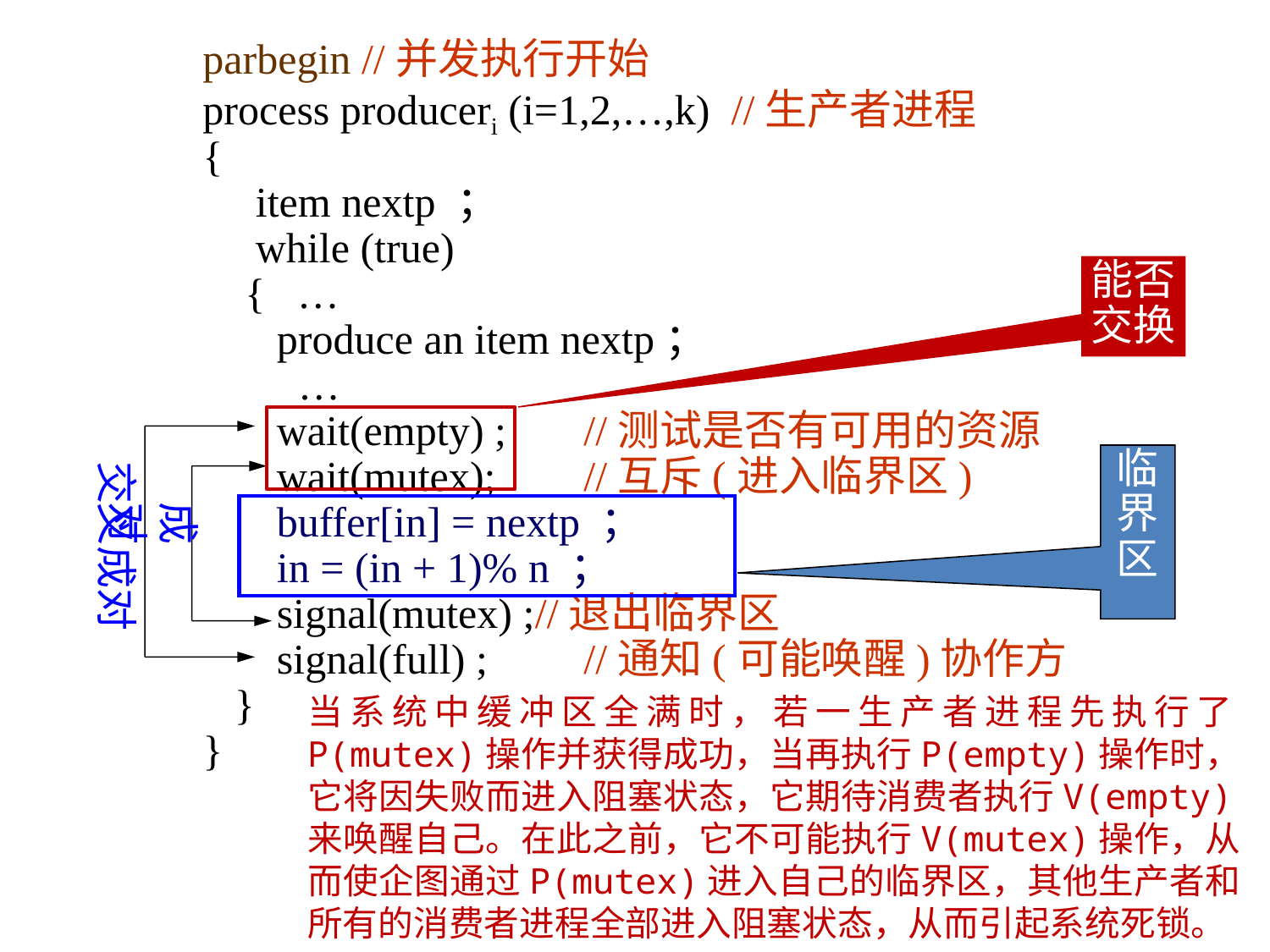

parbegin //并发执行开始
process produceri (i=1,2,…,k)  //生产者进程
{
     item nextp ；
     while (true)
    {   …
       produce an item nextp；
         …
       wait(empty) ;	//测试是否有可用的资源
       wait(mutex);	//互斥(进入临界区)
       buffer[in] = nextp ；
       in = (in + 1)% n ；
       signal(mutex) ;//退出临界区
       signal(full) ;	//通知(可能唤醒)协作方
   }
}
能否交换

交叉成对

临界区

成对

当系统中缓冲区全满时，若一生产者进程先执行了P(mutex)操作并获得成功，当再执行P(empty)操作时，它将因失败而进入阻塞状态，它期待消费者执行V(empty)来唤醒自己。在此之前，它不可能执行V(mutex)操作，从而使企图通过P(mutex)进入自己的临界区，其他生产者和所有的消费者进程全部进入阻塞状态，从而引起系统死锁。